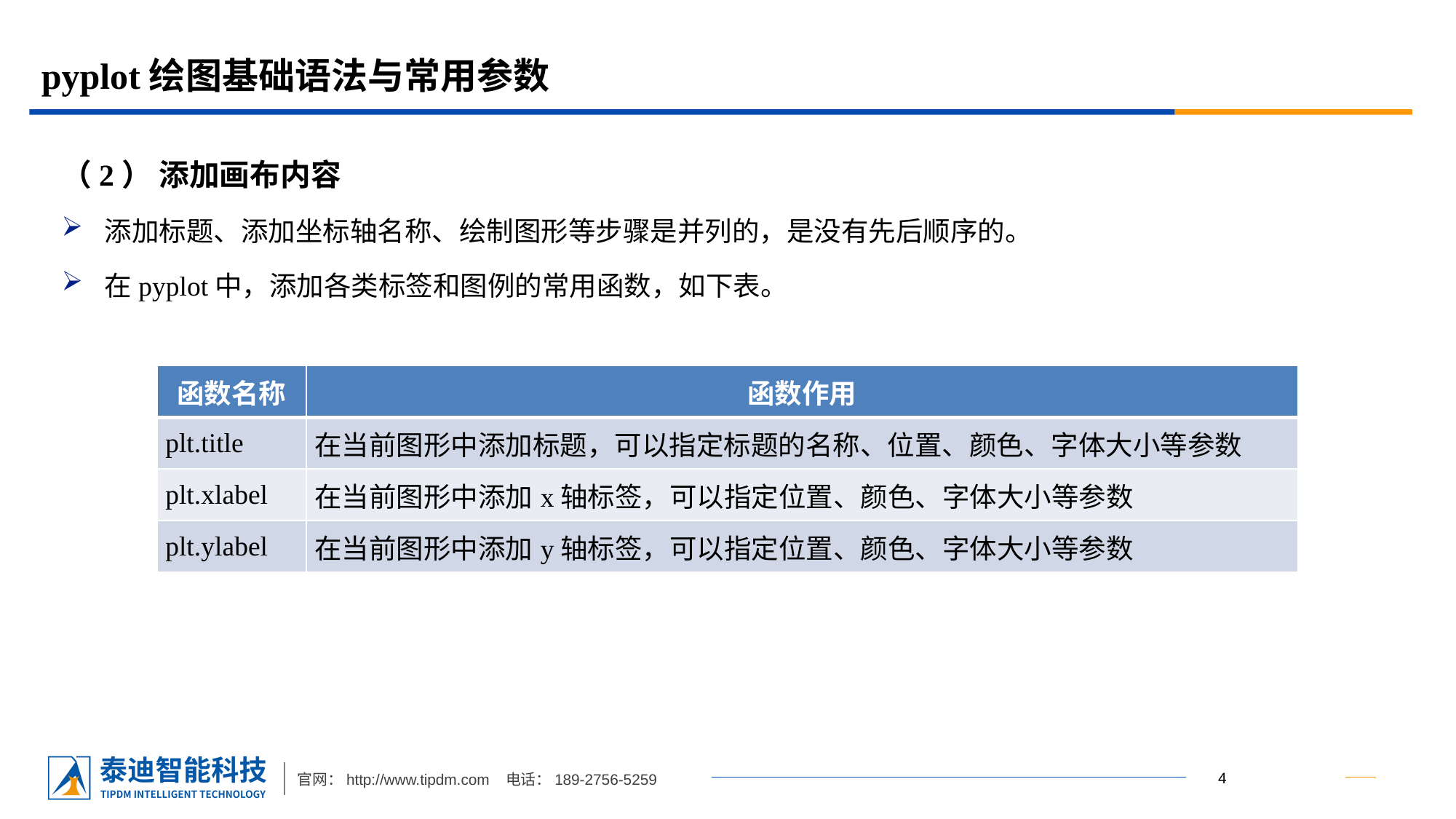

# pyplot绘图基础语法与常用参数
（2） 添加画布内容
添加标题、添加坐标轴名称、绘制图形等步骤是并列的，是没有先后顺序的。
在pyplot中，添加各类标签和图例的常用函数，如下表。

| 函数名称 | 函数作用 |
| --- | --- |
| plt.title | 在当前图形中添加标题，可以指定标题的名称、位置、颜色、字体大小等参数 |
| plt.xlabel | 在当前图形中添加x轴标签，可以指定位置、颜色、字体大小等参数 |
| plt.ylabel | 在当前图形中添加y轴标签，可以指定位置、颜色、字体大小等参数 |